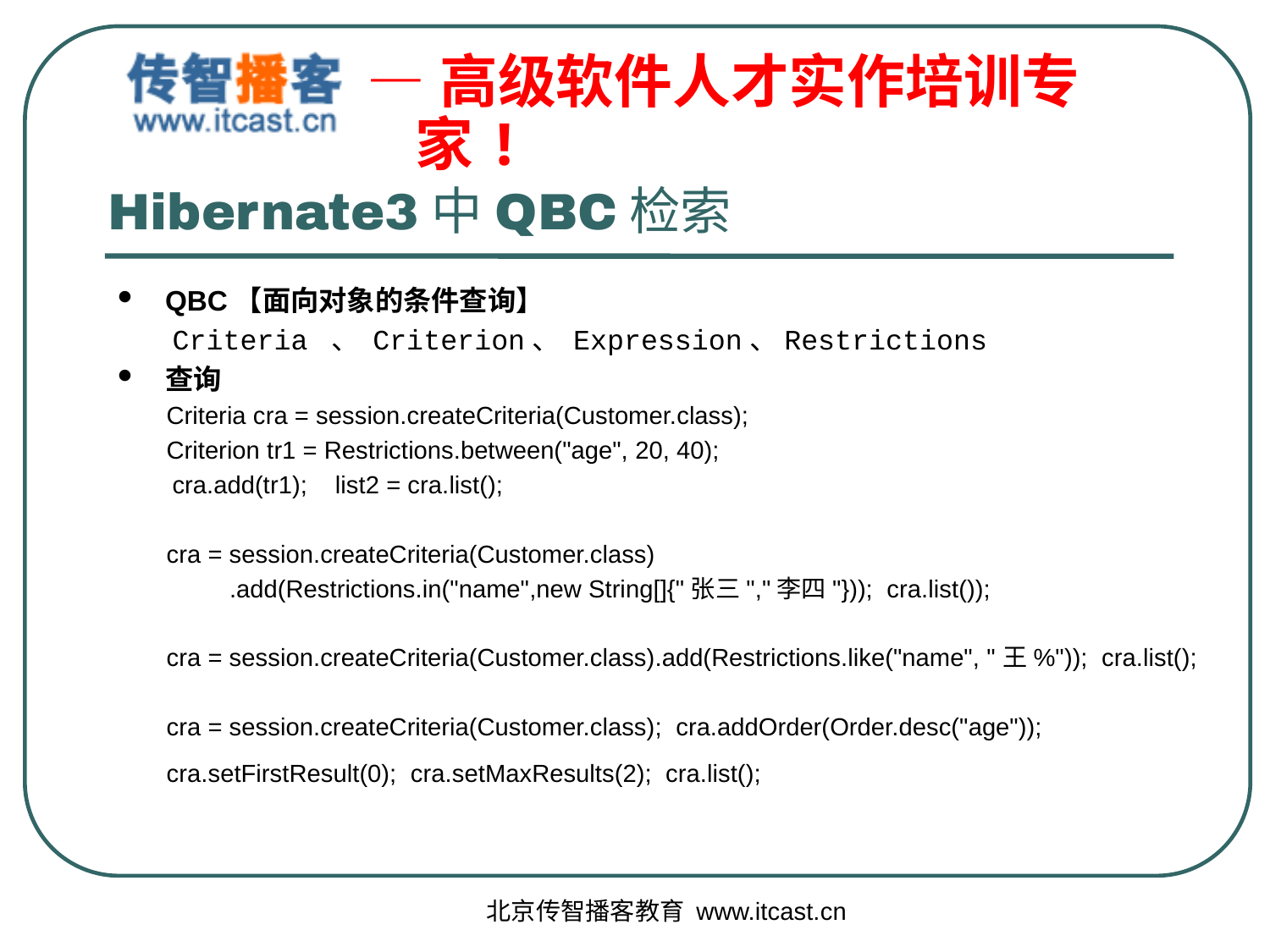

# Hibernate3中QBC检索
QBC【面向对象的条件查询】
       Criteria 、 Criterion、 Expression、Restrictions
查询
       Criteria cra = session.createCriteria(Customer.class);
       Criterion tr1 = Restrictions.between("age", 20, 40);
	 cra.add(tr1);    list2 = cra.list();

       cra = session.createCriteria(Customer.class)
                .add(Restrictions.in("name",new String[]{"张三","李四"}));  cra.list());

       cra = session.createCriteria(Customer.class).add(Restrictions.like("name", "王%"));  cra.list();

       cra = session.createCriteria(Customer.class);  cra.addOrder(Order.desc("age"));
       cra.setFirstResult(0);  cra.setMaxResults(2);  cra.list();
北京传智播客教育 www.itcast.cn